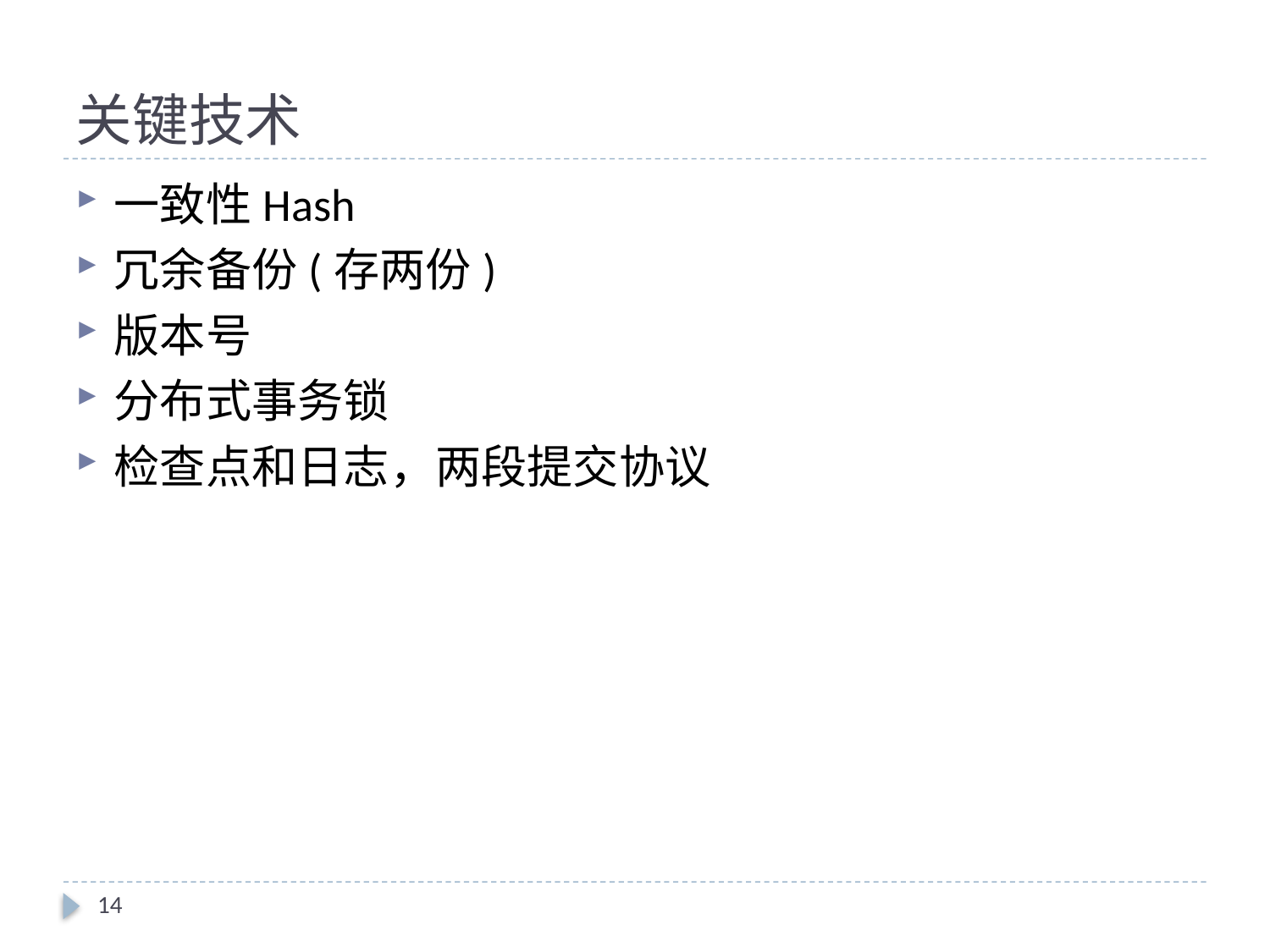

# 关键技术
一致性Hash
冗余备份(存两份)
版本号
分布式事务锁
检查点和日志，两段提交协议

14